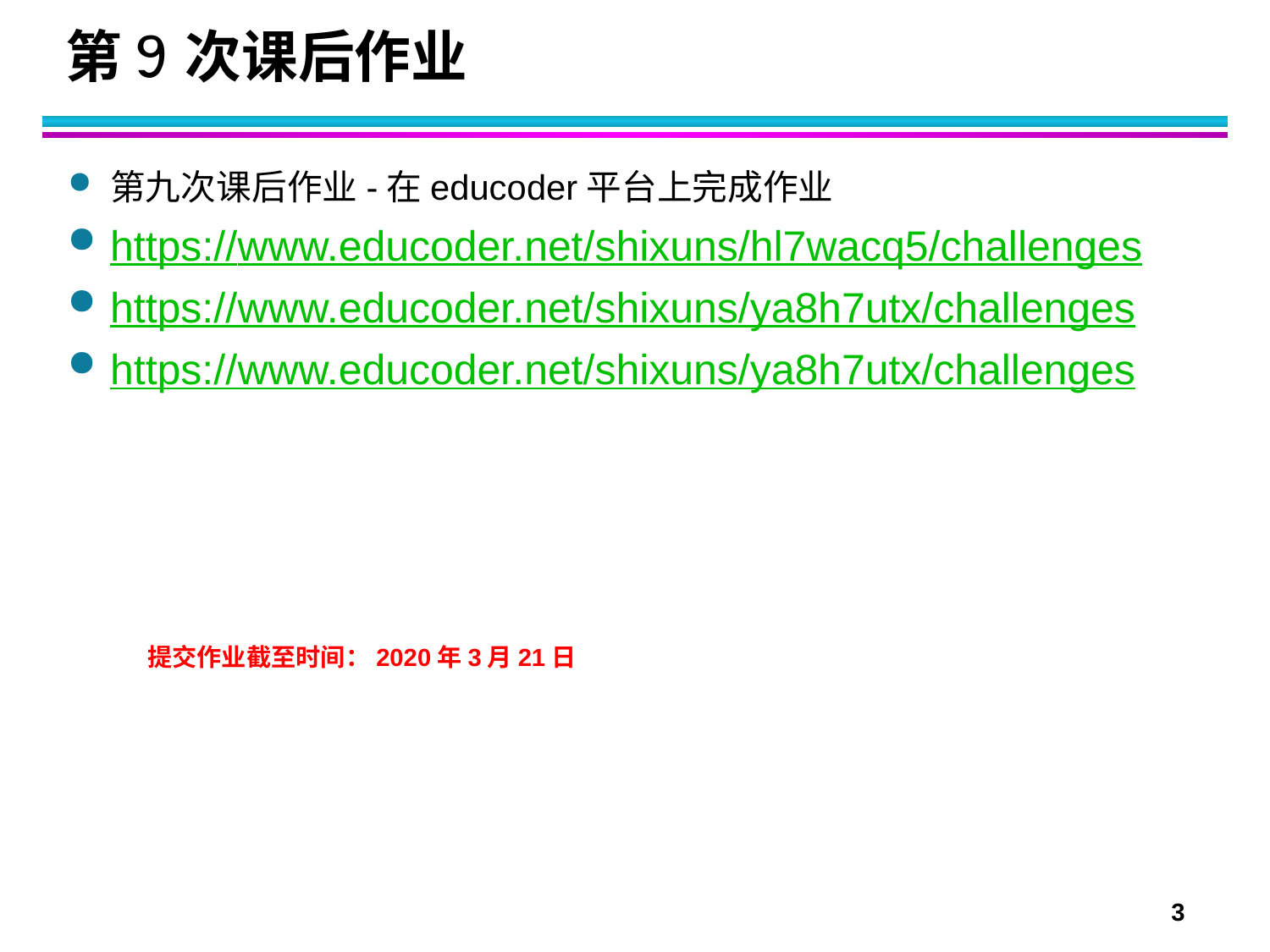

# 第9次课后作业
第九次课后作业-在educoder平台上完成作业
https://www.educoder.net/shixuns/hl7wacq5/challenges
https://www.educoder.net/shixuns/ya8h7utx/challenges
https://www.educoder.net/shixuns/ya8h7utx/challenges
提交作业截至时间：2020年3月21日
3